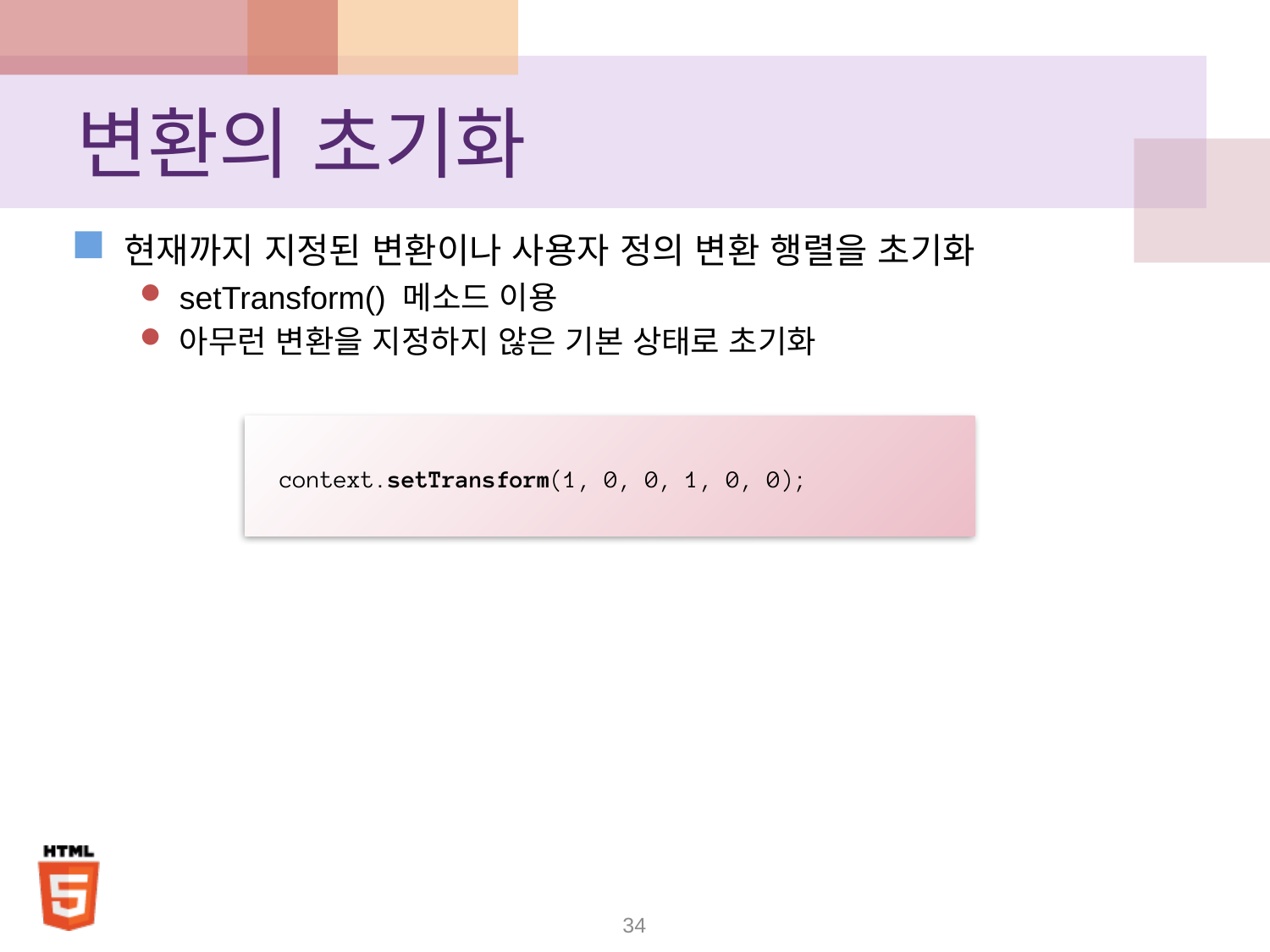

# 변환의 초기화
현재까지 지정된 변환이나 사용자 정의 변환 행렬을 초기화
setTransform() 메소드 이용
아무런 변환을 지정하지 않은 기본 상태로 초기화
 context.setTransform(1, 0, 0, 1, 0, 0);
34